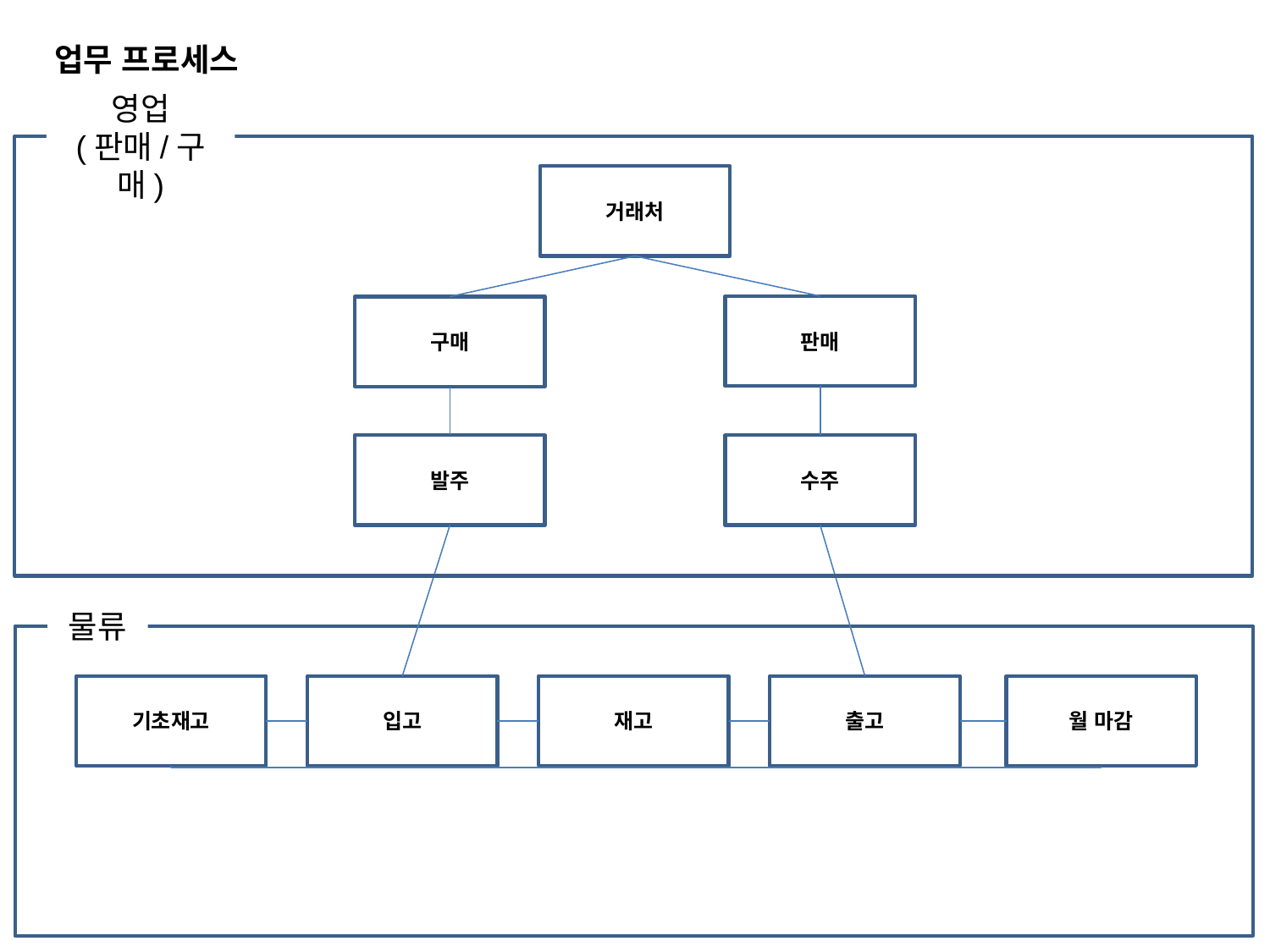

업무 프로세스
영업
(판매/구매)

거래처
판매
구매
발주
수주
물류

기초재고
입고
재고
출고
월 마감